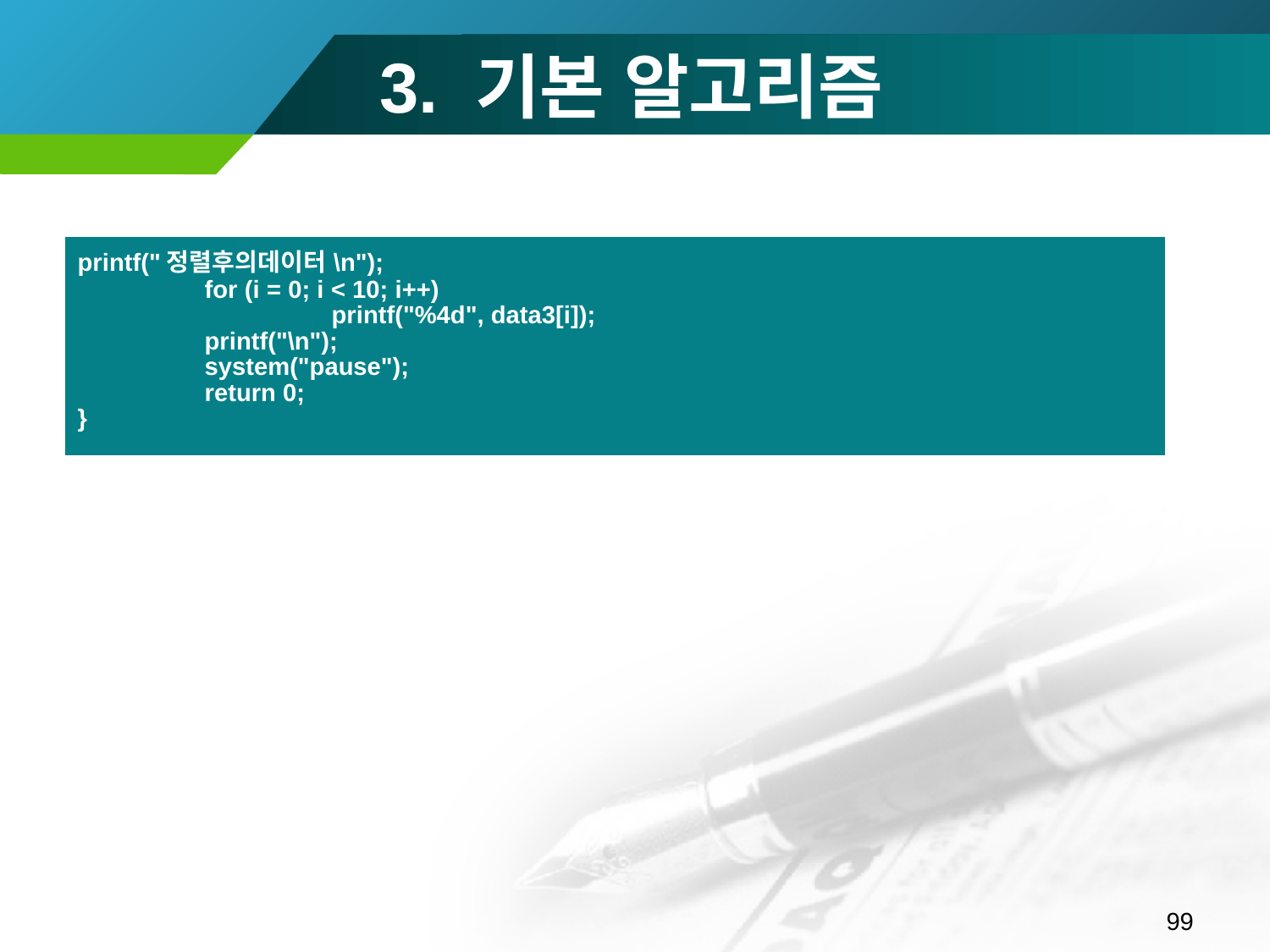

# 3. 기본 알고리즘
| printf("정렬후의데이터\n"); for (i = 0; i < 10; i++) printf("%4d", data3[i]); printf("\n"); system("pause"); return 0; } |
| --- |
99